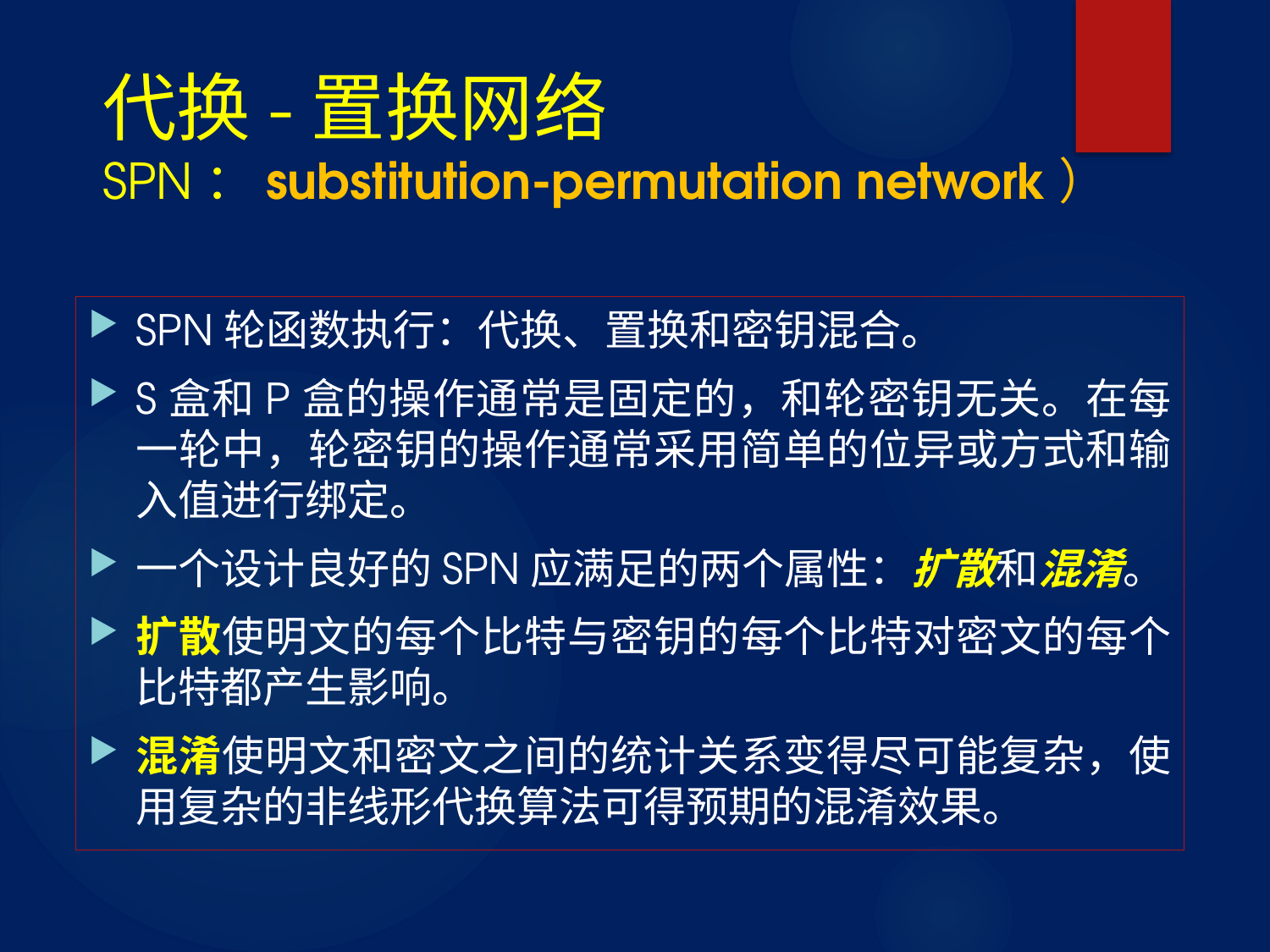

# 代换-置换网络 SPN：substitution-permutation network）
SPN轮函数执行：代换、置换和密钥混合。
S盒和P盒的操作通常是固定的，和轮密钥无关。在每一轮中，轮密钥的操作通常采用简单的位异或方式和输入值进行绑定。
一个设计良好的SPN应满足的两个属性：扩散和混淆。
扩散使明文的每个比特与密钥的每个比特对密文的每个比特都产生影响。
混淆使明文和密文之间的统计关系变得尽可能复杂，使用复杂的非线形代换算法可得预期的混淆效果。